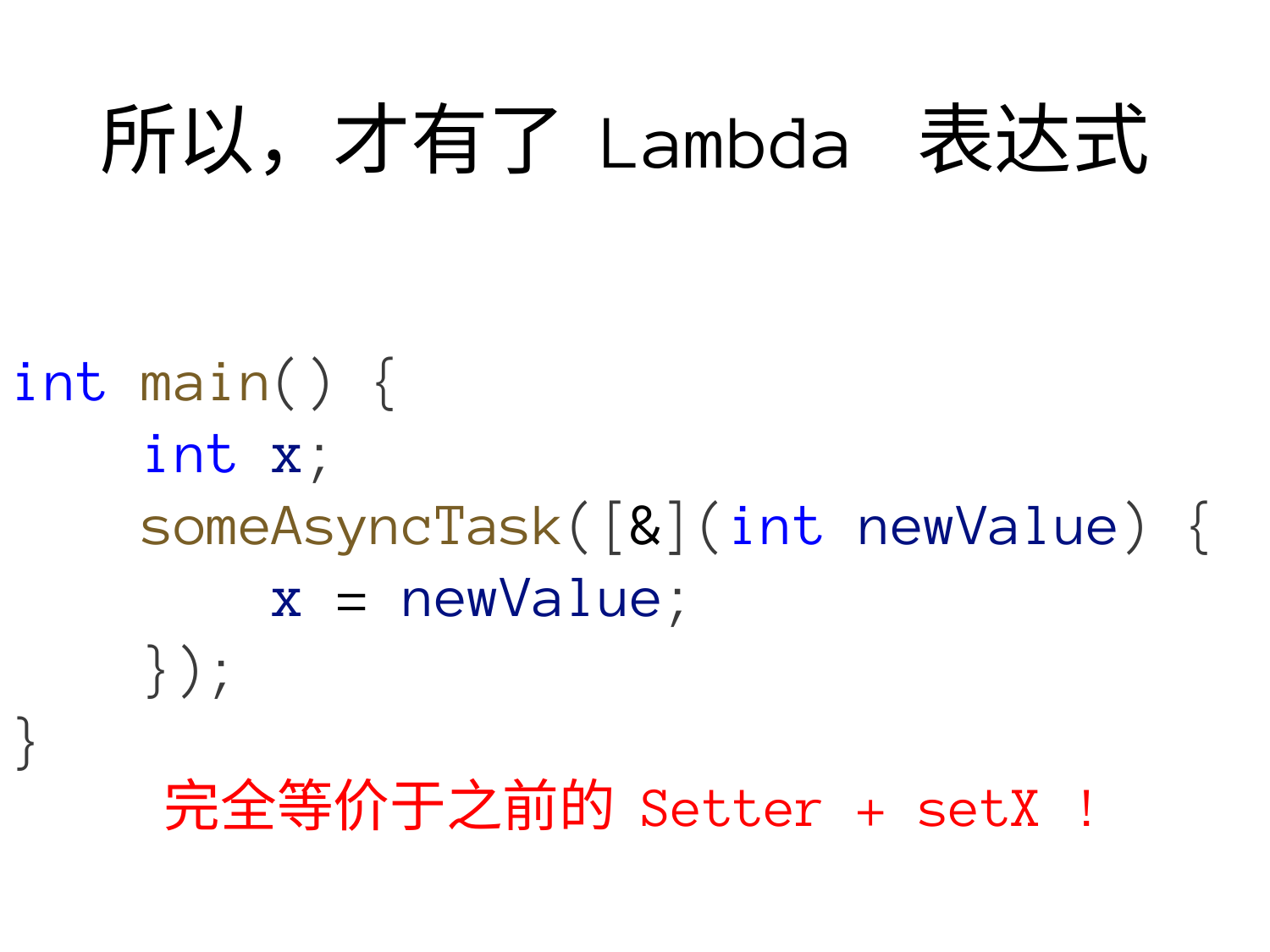

# 所以，才有了 Lambda 表达式
int main() {
    int x;
    someAsyncTask([&](int newValue) {
        x = newValue;
    });
}
完全等价于之前的 Setter + setX !